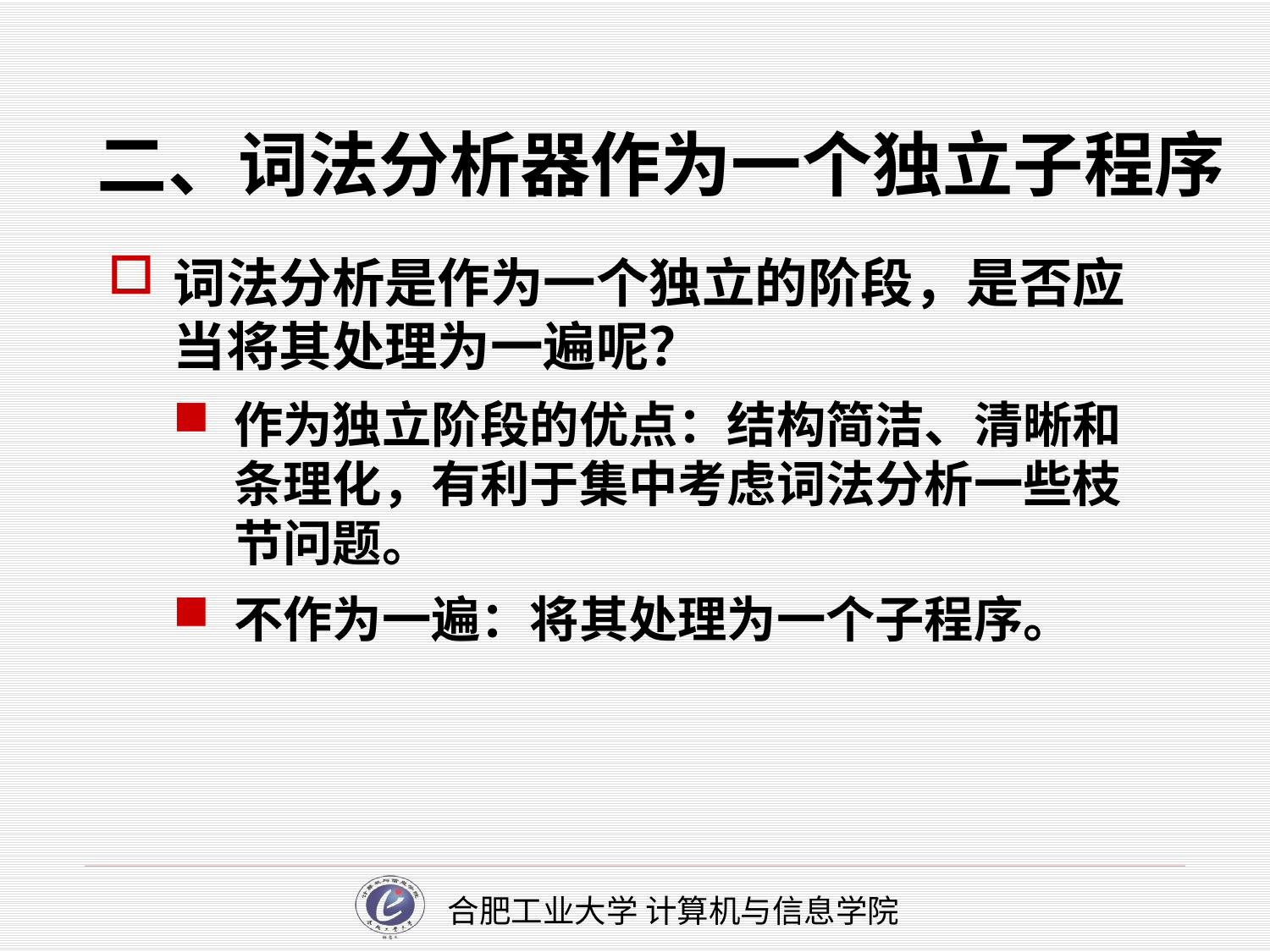

# 二、词法分析器作为一个独立子程序
词法分析是作为一个独立的阶段，是否应当将其处理为一遍呢？
作为独立阶段的优点：结构简洁、清晰和条理化，有利于集中考虑词法分析一些枝节问题。
不作为一遍：将其处理为一个子程序。
8